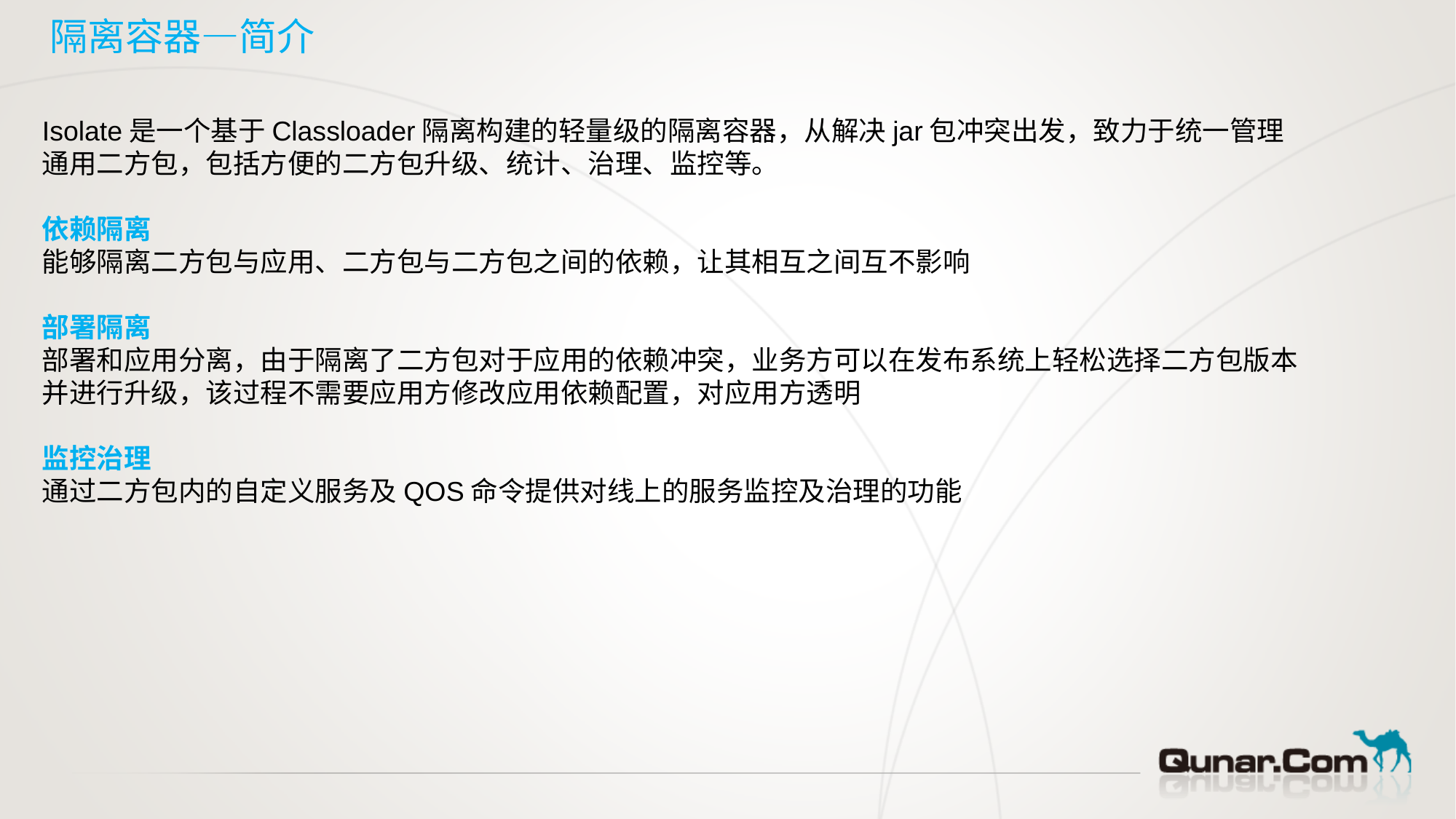

# 隔离容器—简介
Isolate是一个基于Classloader隔离构建的轻量级的隔离容器，从解决jar包冲突出发，致力于统一管理通用二方包，包括方便的二方包升级、统计、治理、监控等。

依赖隔离
能够隔离二方包与应用、二方包与二方包之间的依赖，让其相互之间互不影响

部署隔离
部署和应用分离，由于隔离了二方包对于应用的依赖冲突，业务方可以在发布系统上轻松选择二方包版本并进行升级，该过程不需要应用方修改应用依赖配置，对应用方透明

监控治理
通过二方包内的自定义服务及QOS命令提供对线上的服务监控及治理的功能